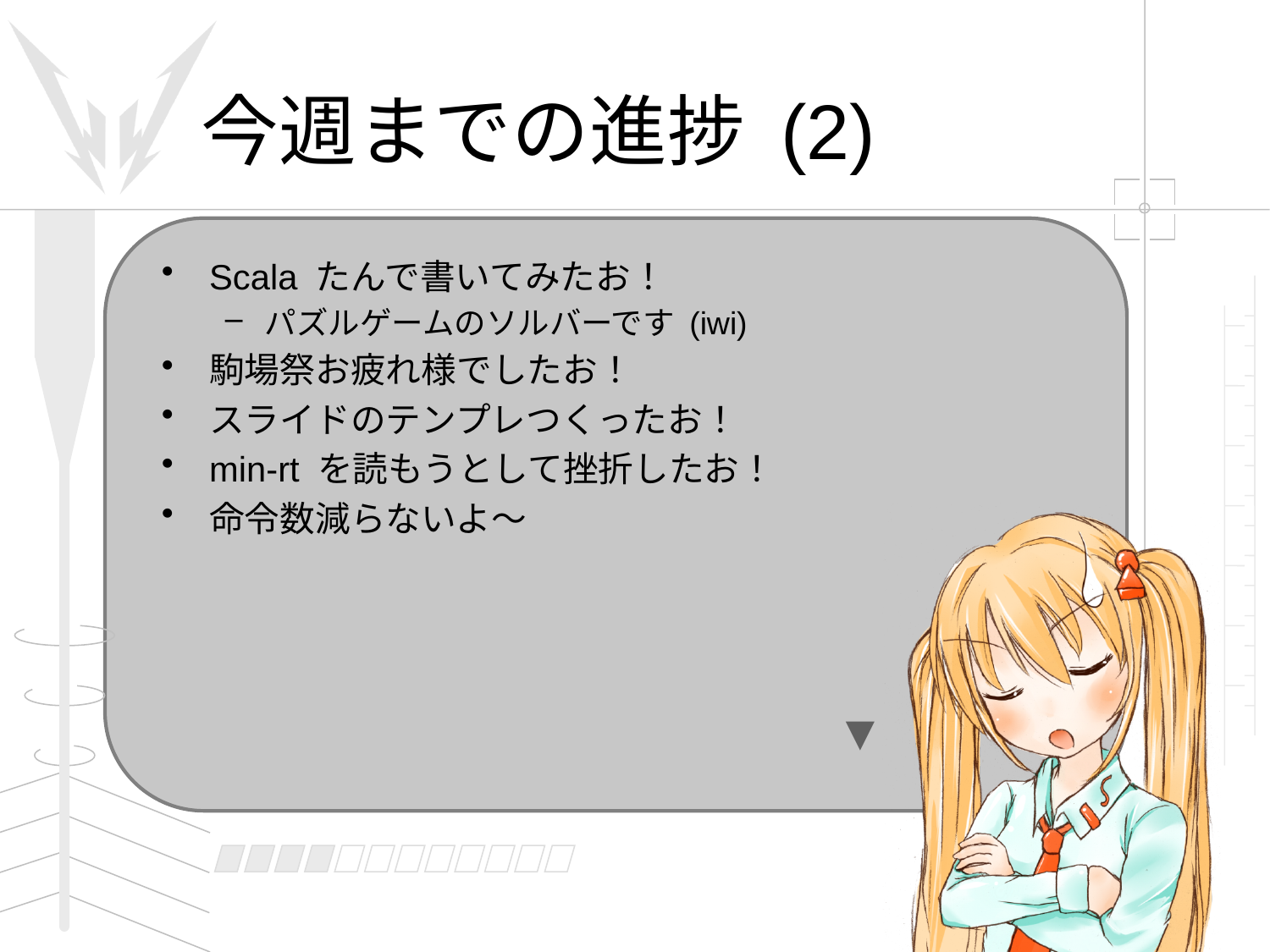

# 今週までの進捗 (2)
Scala たんで書いてみたお！
パズルゲームのソルバーです (iwi)
駒場祭お疲れ様でしたお！
スライドのテンプレつくったお！
min-rt を読もうとして挫折したお！
命令数減らないよ～